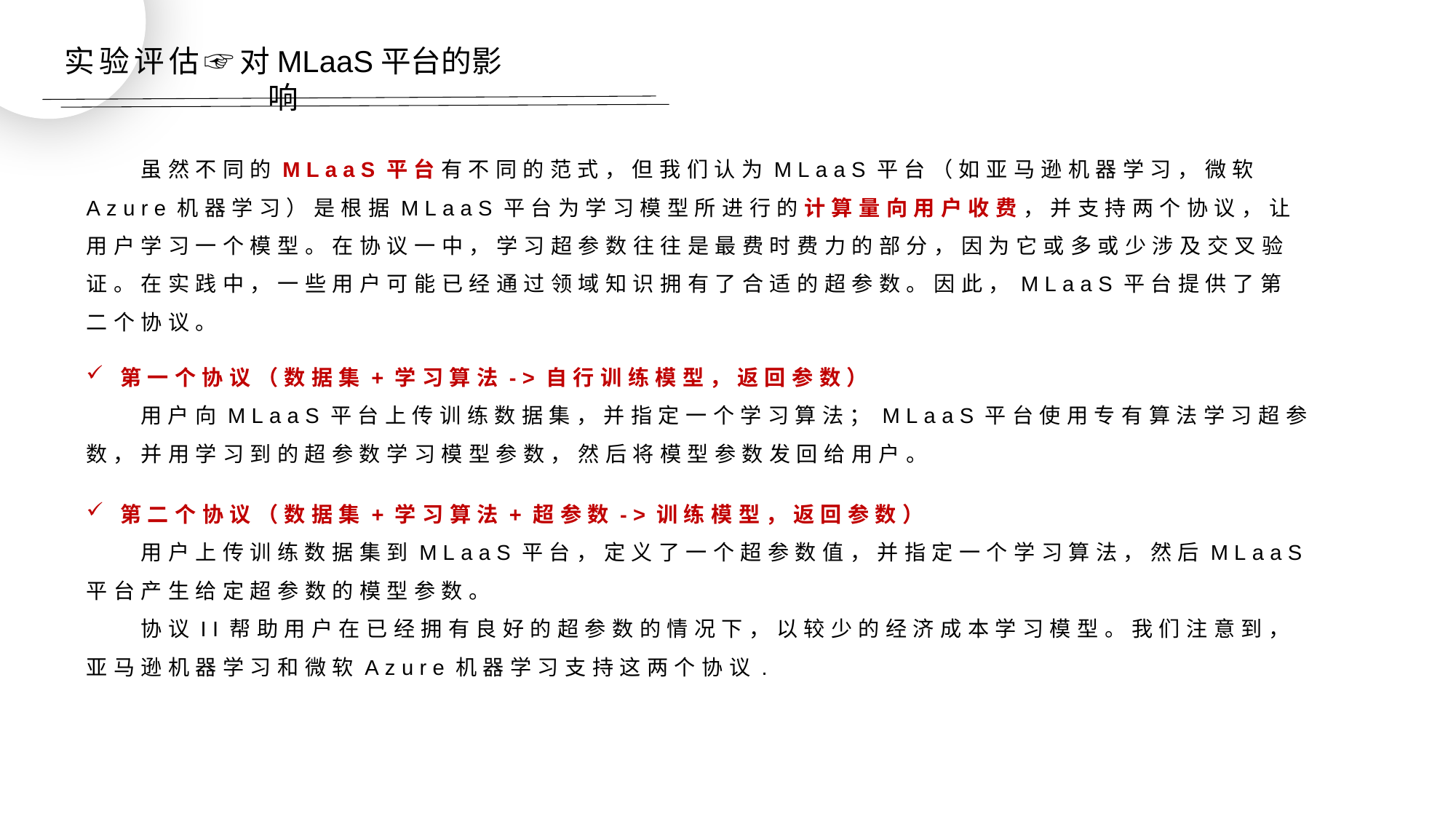

实验评估☞对MLaaS平台的影响

虽然不同的MLaaS平台有不同的范式，但我们认为MLaaS平台（如亚马逊机器学习，微软Azure机器学习）是根据MLaaS平台为学习模型所进行的计算量向用户收费，并支持两个协议，让用户学习一个模型。在协议一中，学习超参数往往是最费时费力的部分，因为它或多或少涉及交叉验证。在实践中，一些用户可能已经通过领域知识拥有了合适的超参数。因此，MLaaS平台提供了第二个协议。

第一个协议（数据集+学习算法->自行训练模型，返回参数）
用户向MLaaS平台上传训练数据集，并指定一个学习算法；MLaaS平台使用专有算法学习超参数，并用学习到的超参数学习模型参数，然后将模型参数发回给用户。
第二个协议（数据集+学习算法+超参数->训练模型，返回参数）
用户上传训练数据集到MLaaS平台，定义了一个超参数值，并指定一个学习算法，然后MLaaS平台产生给定超参数的模型参数。
协议II帮助用户在已经拥有良好的超参数的情况下，以较少的经济成本学习模型。我们注意到，亚马逊机器学习和微软Azure机器学习支持这两个协议.